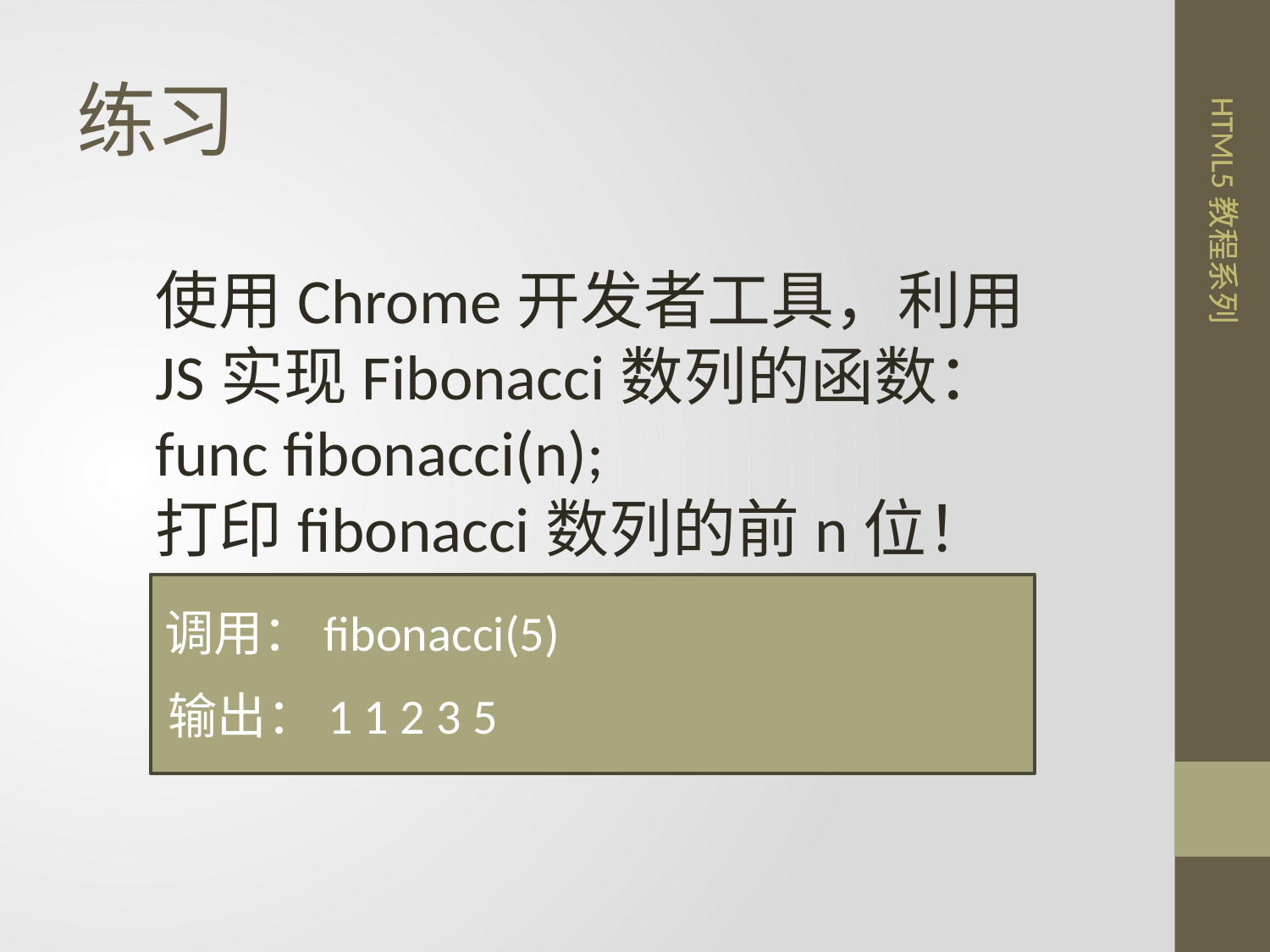

# 练习
使用Chrome开发者工具，利用JS实现Fibonacci数列的函数：
func fibonacci(n);
打印fibonacci数列的前n位！

调用：fibonacci(5)
输出：1 1 2 3 5